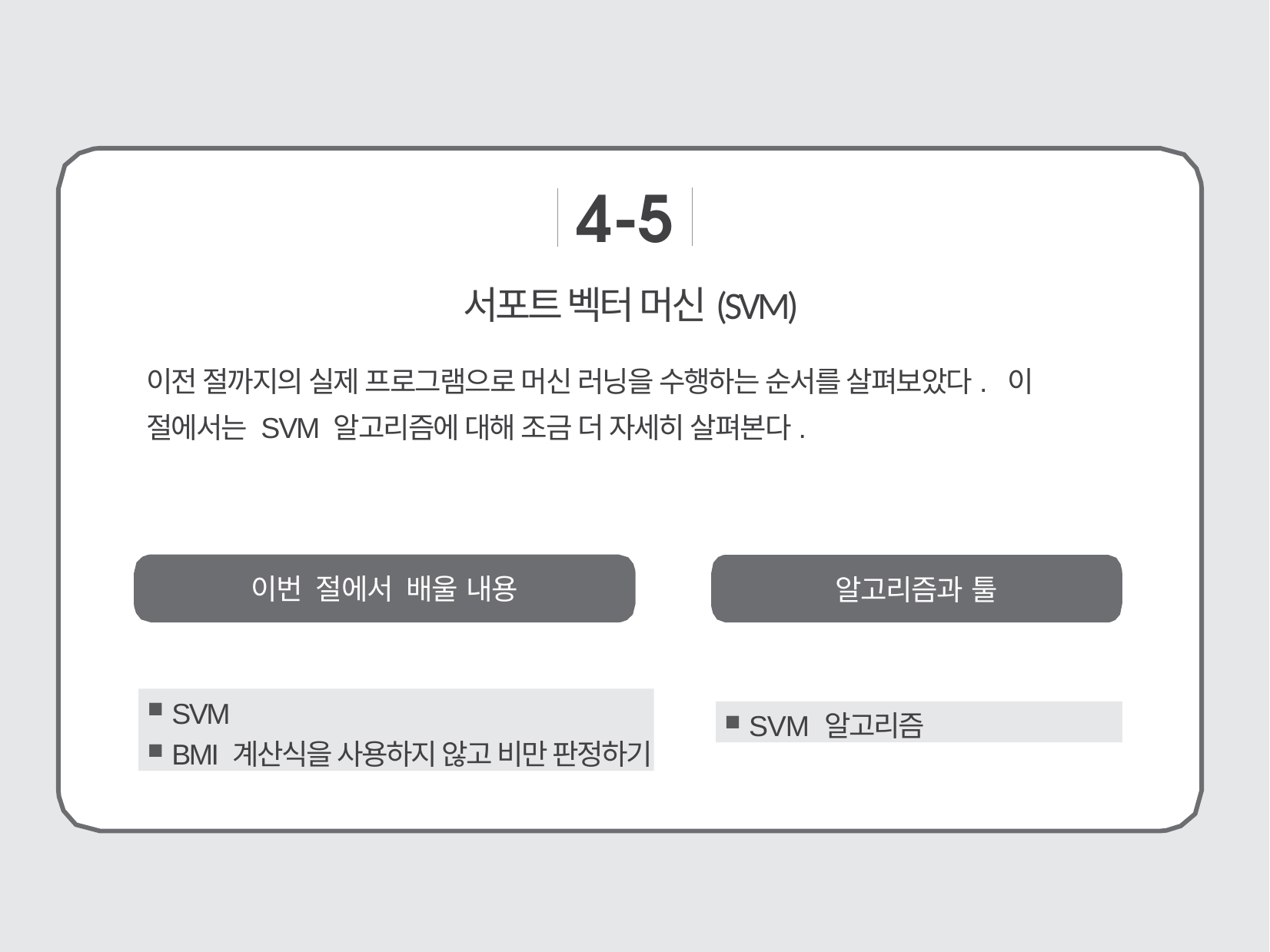

4-5

# 서포트 벡터 머신(SVM)

이전 절까지의 실제 프로그램으로 머신 러닝을 수행하는 순서를 살펴보았다.  이 절에서는 SVM 알고리즘에 대해 조금 더 자세히 살펴본다.
이번  절에서  배울 내용
알고리즘과 툴
 SVM
 BMI 계산식을 사용하지 않고 비만 판정하기
 SVM 알고리즘